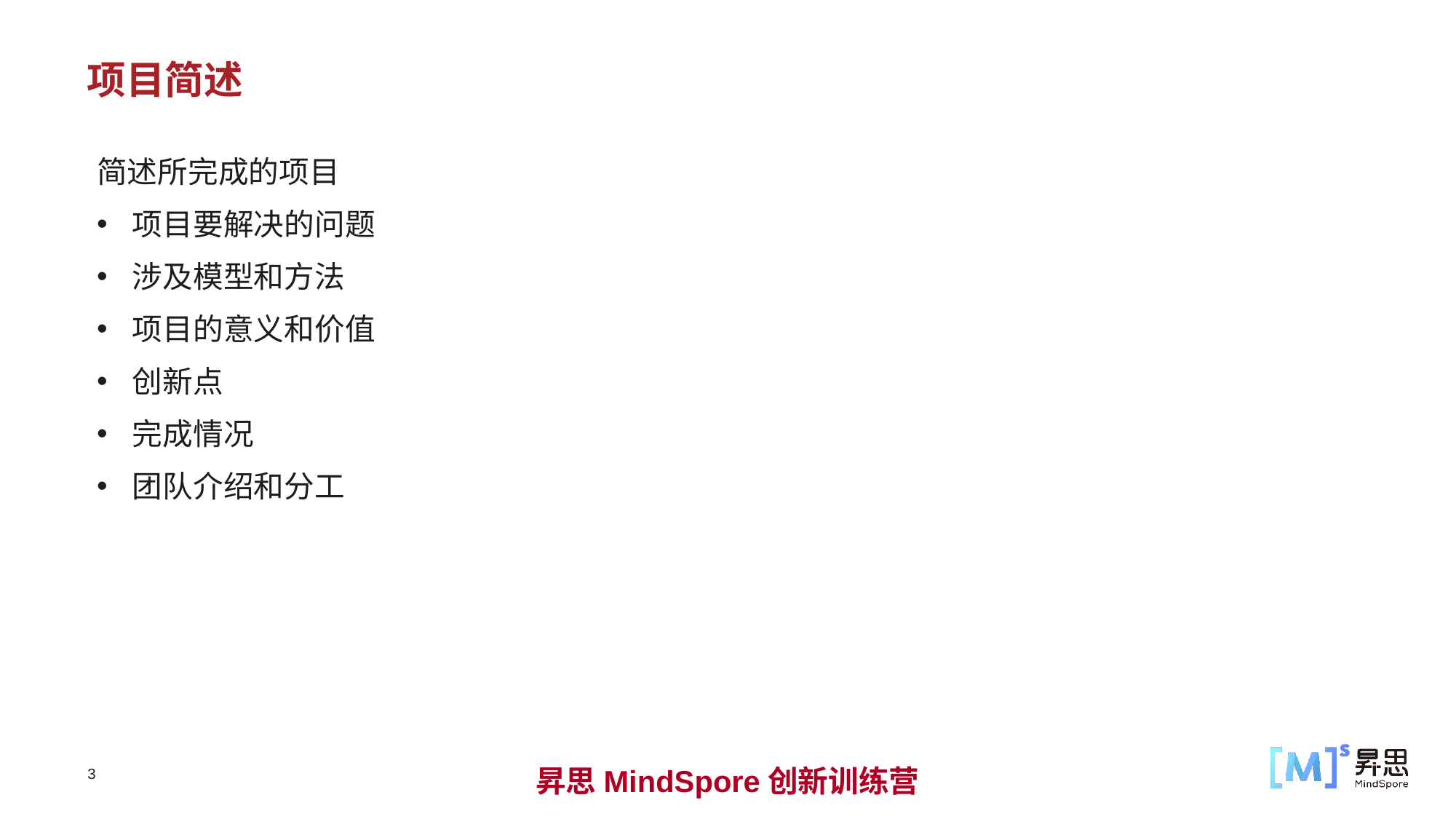

项目简述
简述所完成的项目
项目要解决的问题
涉及模型和方法
项目的意义和价值
创新点
完成情况
团队介绍和分工